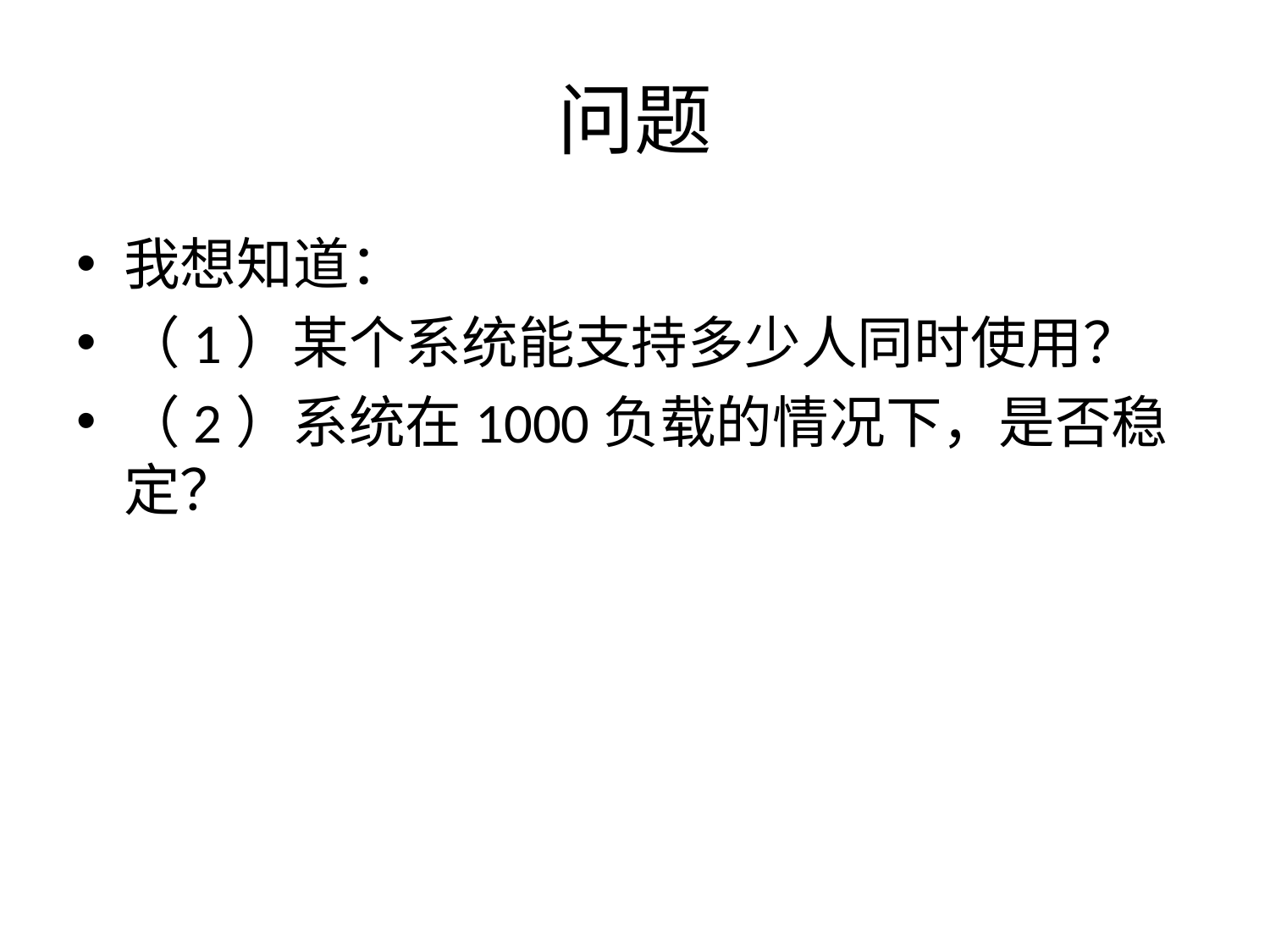

# 问题
我想知道：
（1）某个系统能支持多少人同时使用？
（2）系统在1000负载的情况下，是否稳定？